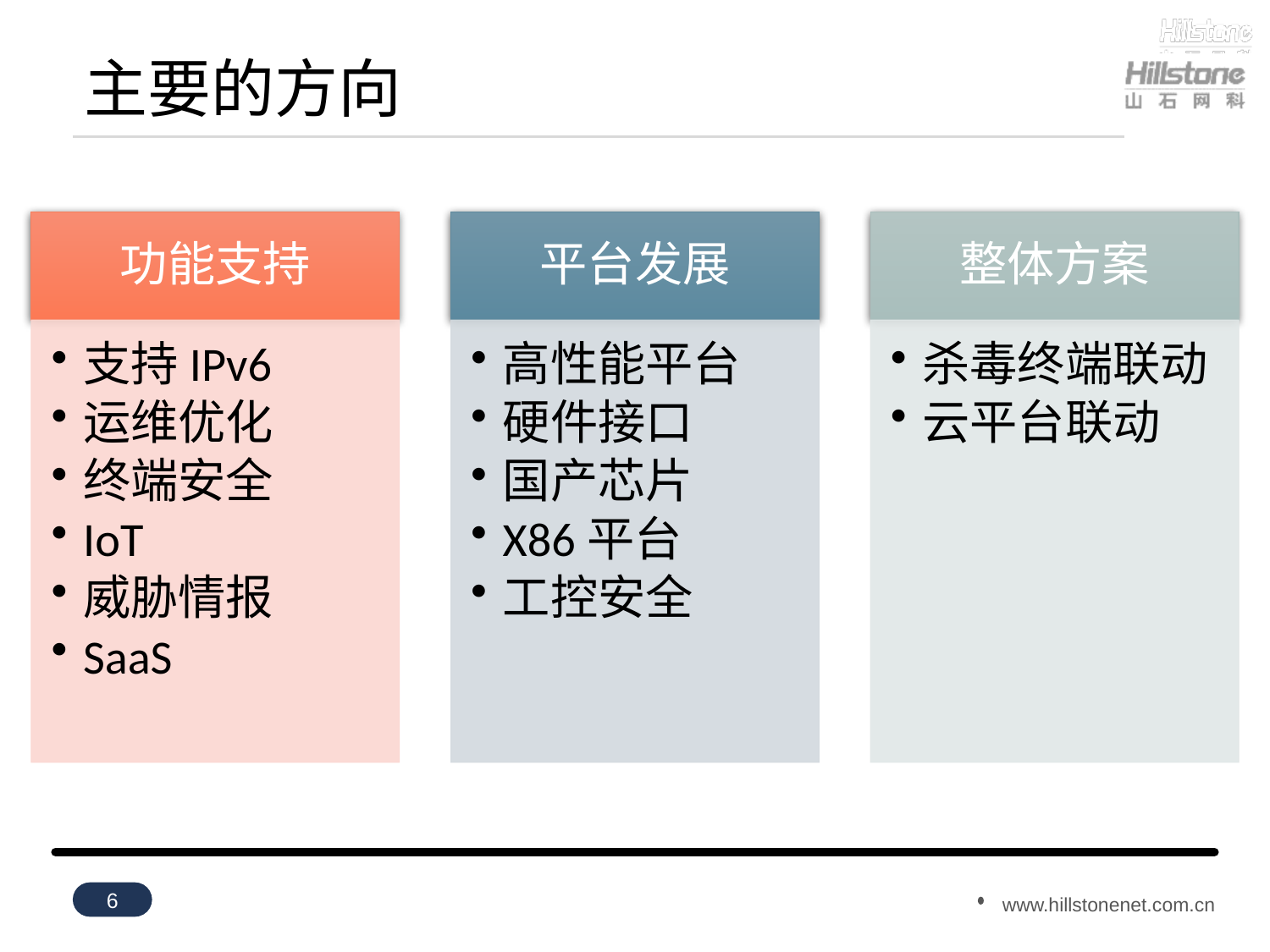

# 主要的方向
功能支持
支持IPv6
运维优化
终端安全
IoT
威胁情报
SaaS
平台发展
高性能平台
硬件接口
国产芯片
X86平台
工控安全
整体方案
杀毒终端联动
云平台联动